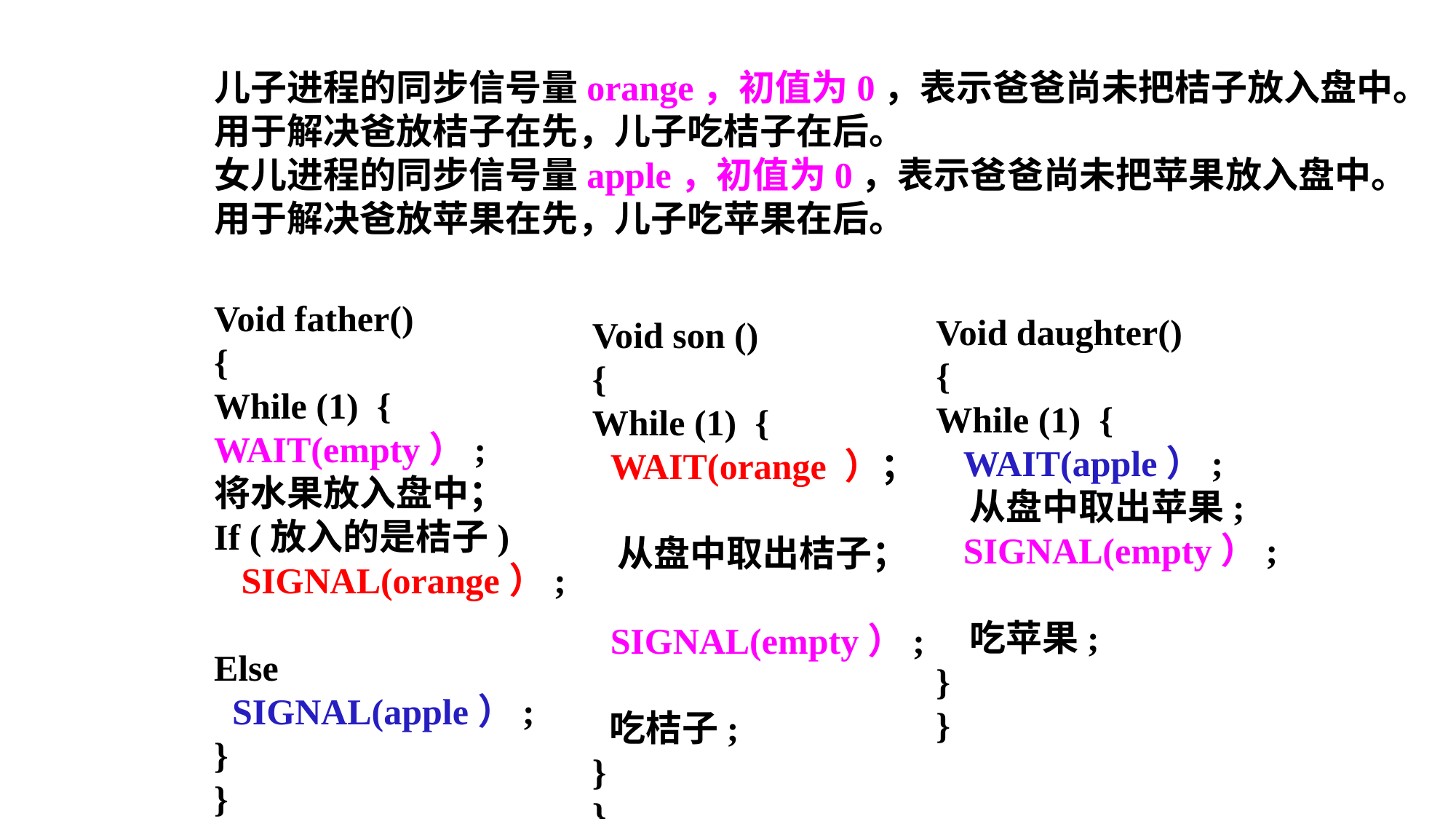

儿子进程的同步信号量orange，初值为0，表示爸爸尚未把桔子放入盘中。用于解决爸放桔子在先，儿子吃桔子在后。
女儿进程的同步信号量apple，初值为0，表示爸爸尚未把苹果放入盘中。用于解决爸放苹果在先，儿子吃苹果在后。
Void father()
{
While (1)  {
WAIT(empty）;
将水果放入盘中；
If (放入的是桔子)
   SIGNAL(orange）;
Else
  SIGNAL(apple）;
}
}
Void daughter()
{
While (1)  {
   WAIT(apple）;
   从盘中取出苹果;
   SIGNAL(empty）;
   吃苹果;
}
}
Void son ()
{
While (1)  {
  WAIT(orange ）；
  从盘中取出桔子；
  SIGNAL(empty）;
 吃桔子;
}
}